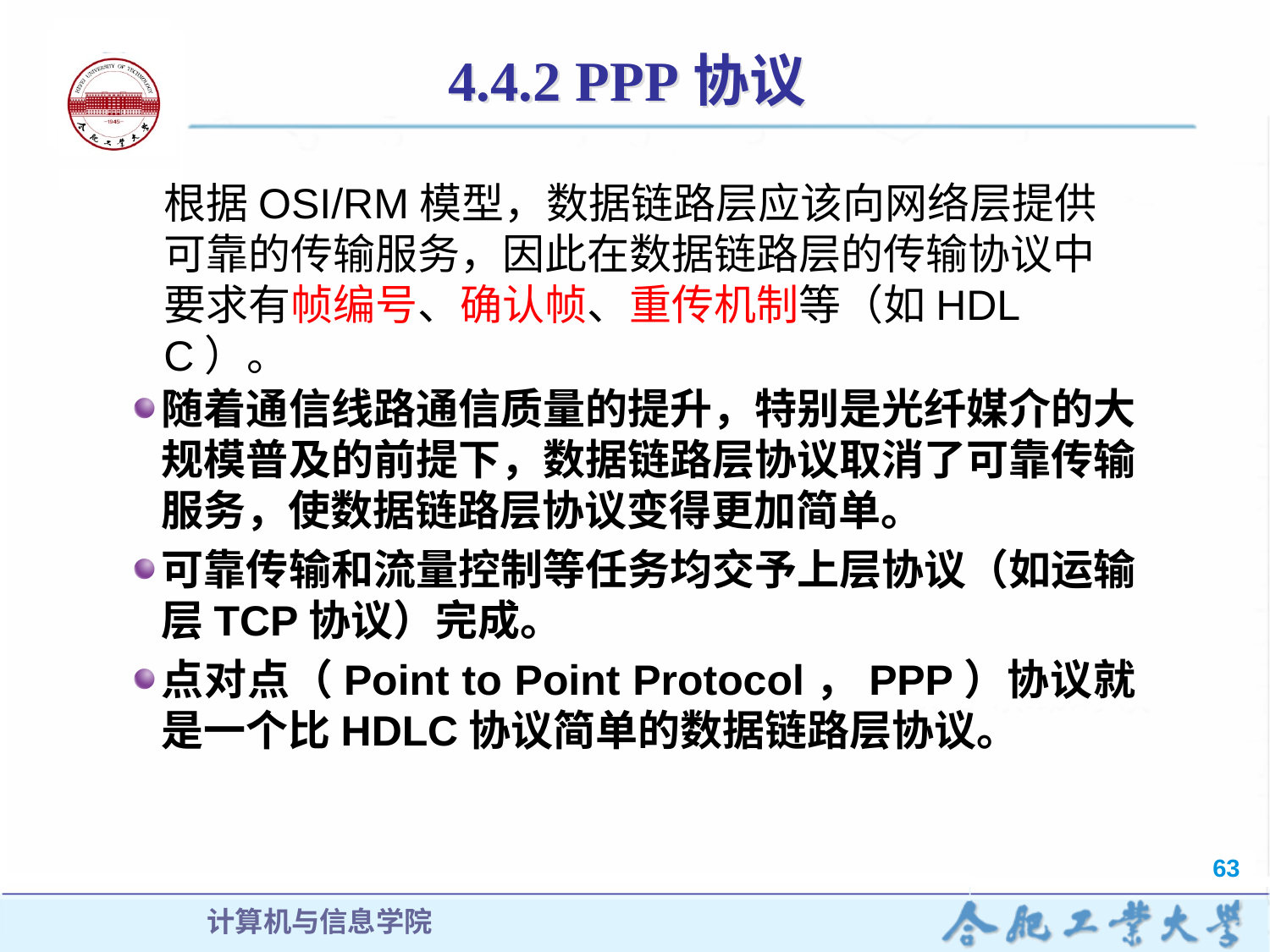

# 4.4.2 PPP协议
根据OSI/RM模型，数据链路层应该向网络层提供可靠的传输服务，因此在数据链路层的传输协议中要求有帧编号、确认帧、重传机制等（如HDLC）。
随着通信线路通信质量的提升，特别是光纤媒介的大规模普及的前提下，数据链路层协议取消了可靠传输服务，使数据链路层协议变得更加简单。
可靠传输和流量控制等任务均交予上层协议（如运输层TCP协议）完成。
点对点（Point to Point Protocol，PPP）协议就是一个比HDLC协议简单的数据链路层协议。